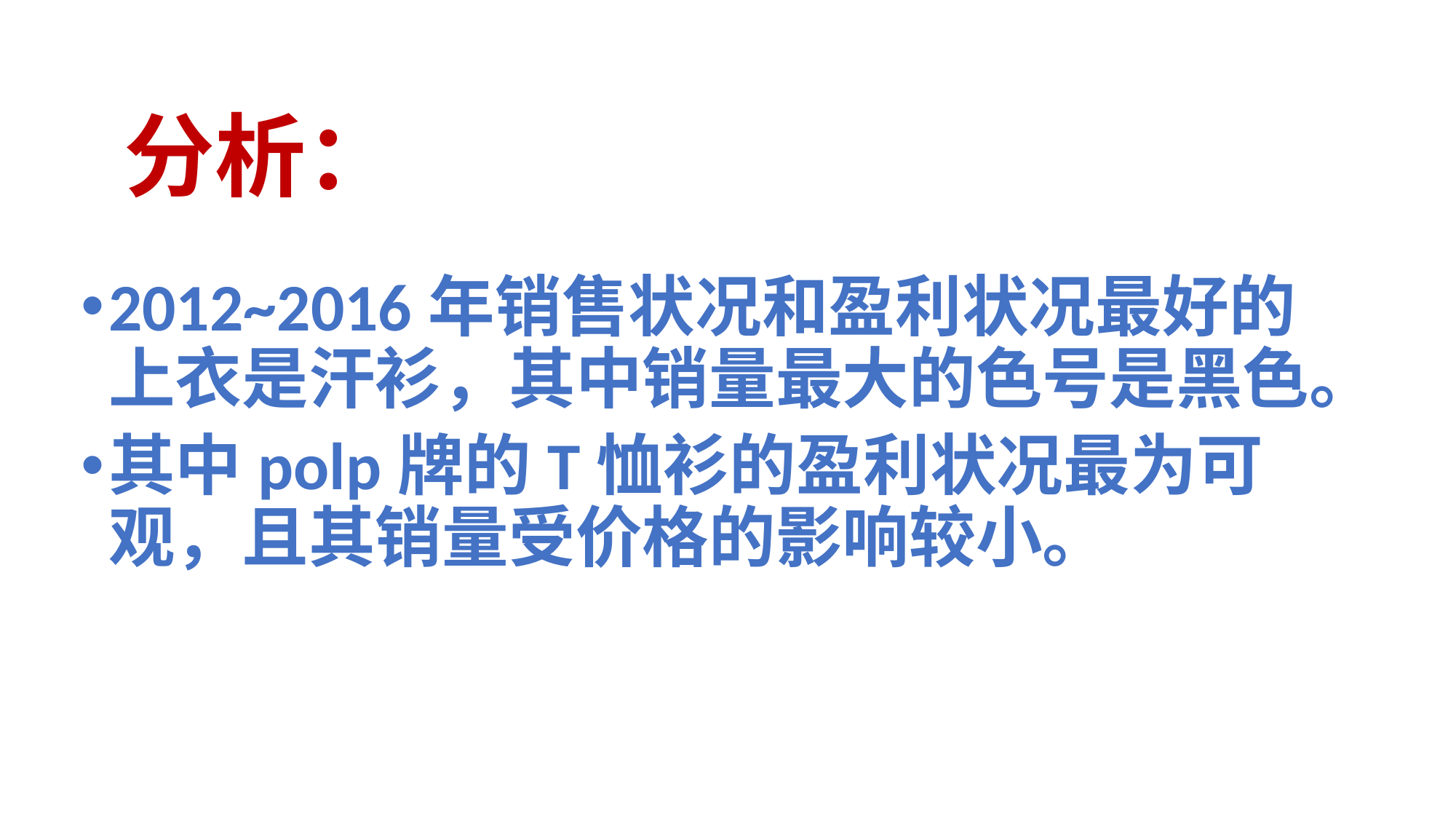

# 分析：

2012~2016年销售状况和盈利状况最好的上衣是汗衫，其中销量最大的色号是黑色。
其中polp牌的T恤衫的盈利状况最为可观，且其销量受价格的影响较小。